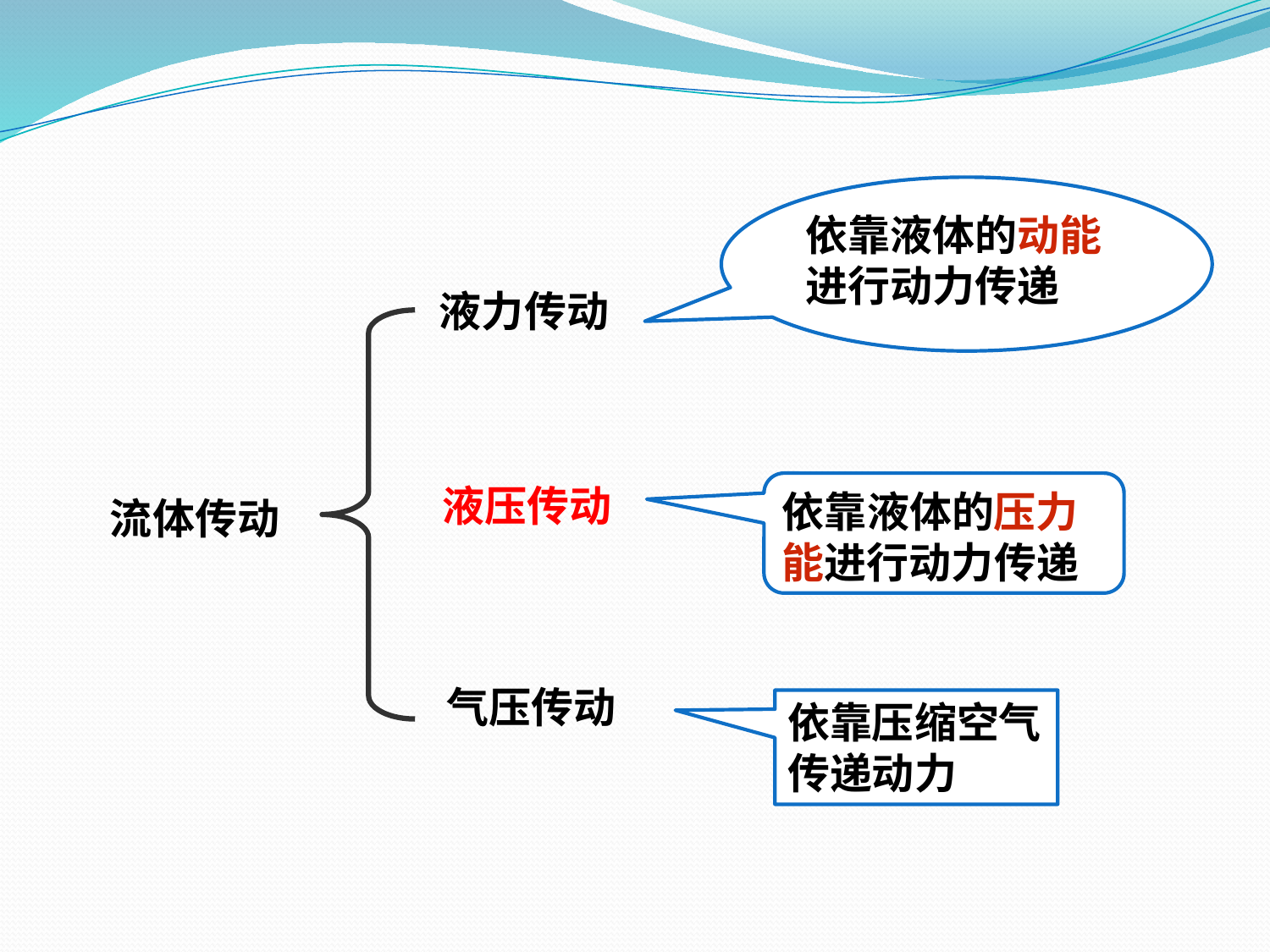

依靠液体的动能进行动力传递

液力传动

液压传动
流体传动
气压传动
依靠液体的压力能进行动力传递
依靠压缩空气
传递动力